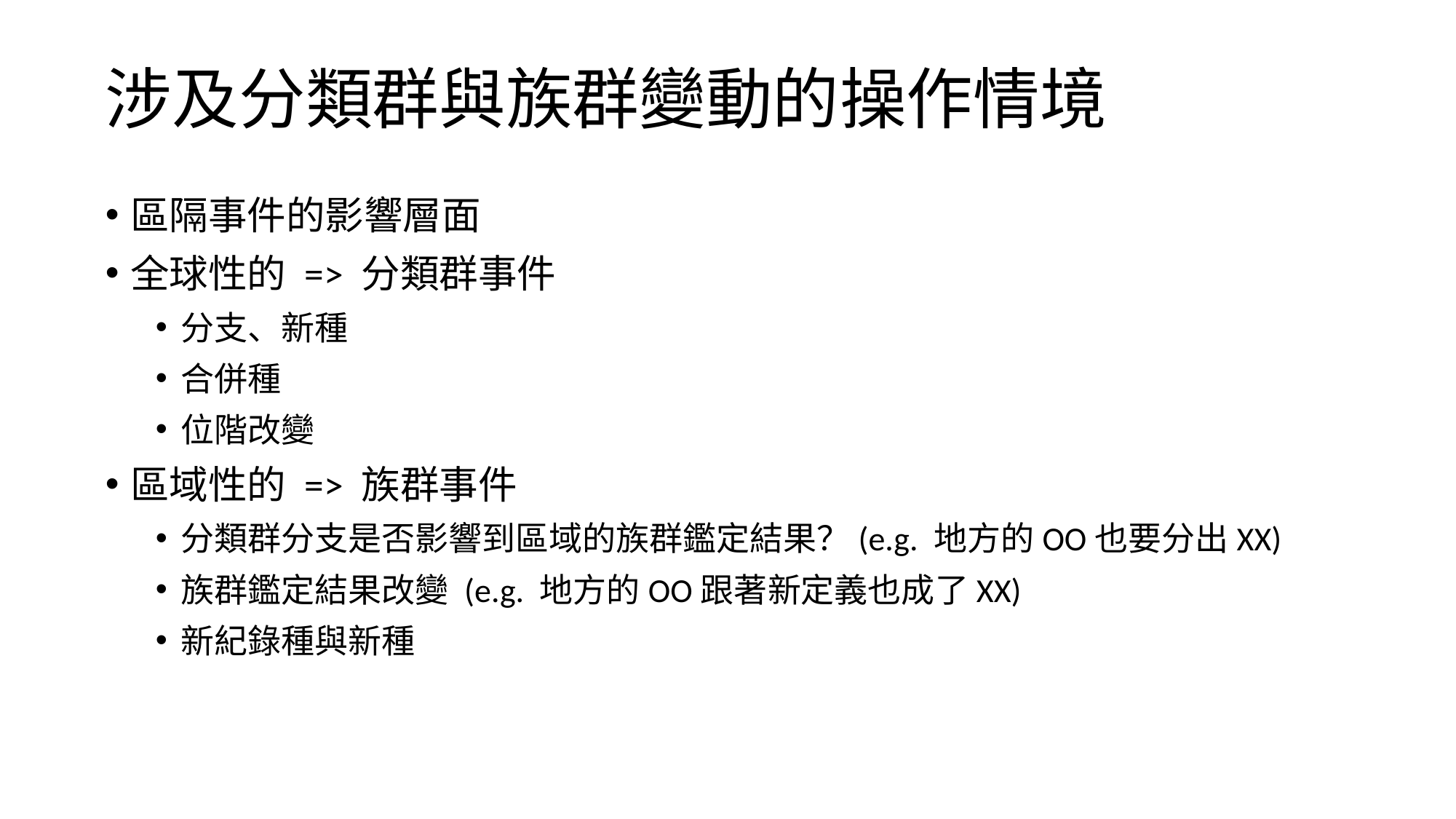

# 涉及分類群與族群變動的操作情境
區隔事件的影響層面
全球性的 => 分類群事件
分支、新種
合併種
位階改變
區域性的 => 族群事件
分類群分支是否影響到區域的族群鑑定結果？(e.g. 地方的OO也要分出XX)
族群鑑定結果改變 (e.g. 地方的OO跟著新定義也成了XX)
新紀錄種與新種
32